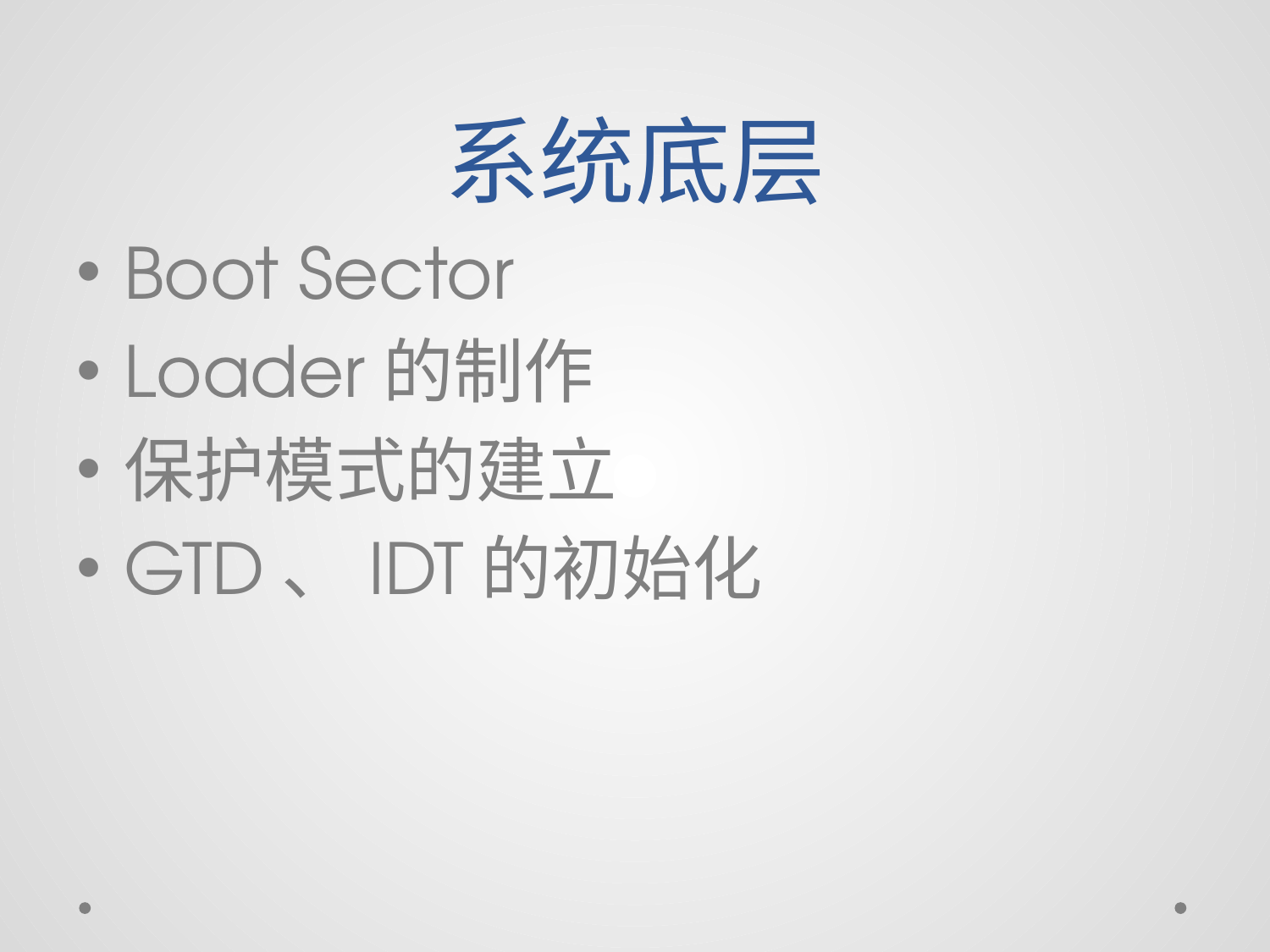

# 系统底层
Boot Sector
Loader的制作
保护模式的建立
GTD、IDT的初始化